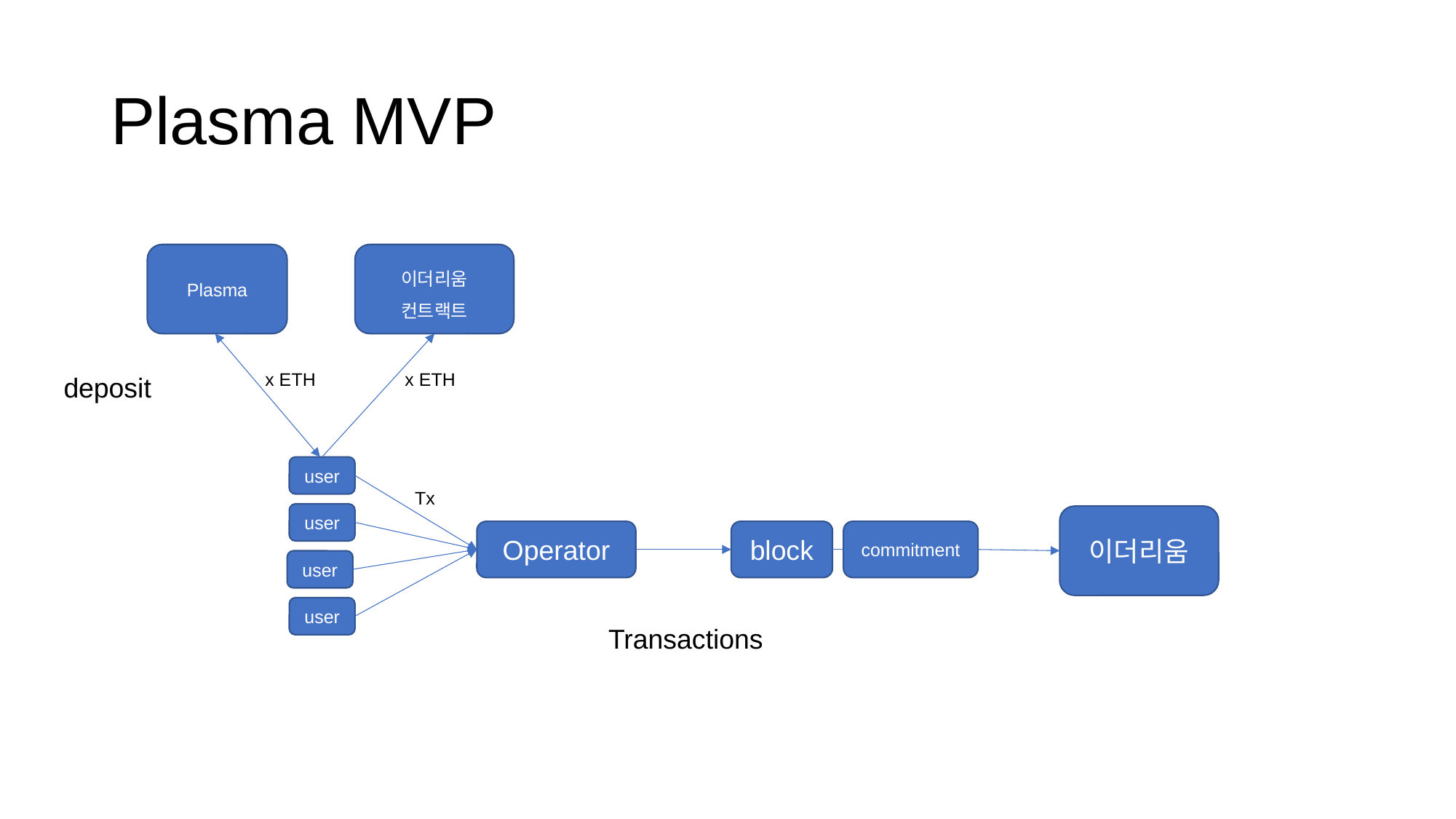

# Plasma MVP
이더리움
컨트랙트
Plasma
x ETH
x ETH
deposit
user
Tx
user
이더리움
Operator
block
commitment
user
user
Transactions